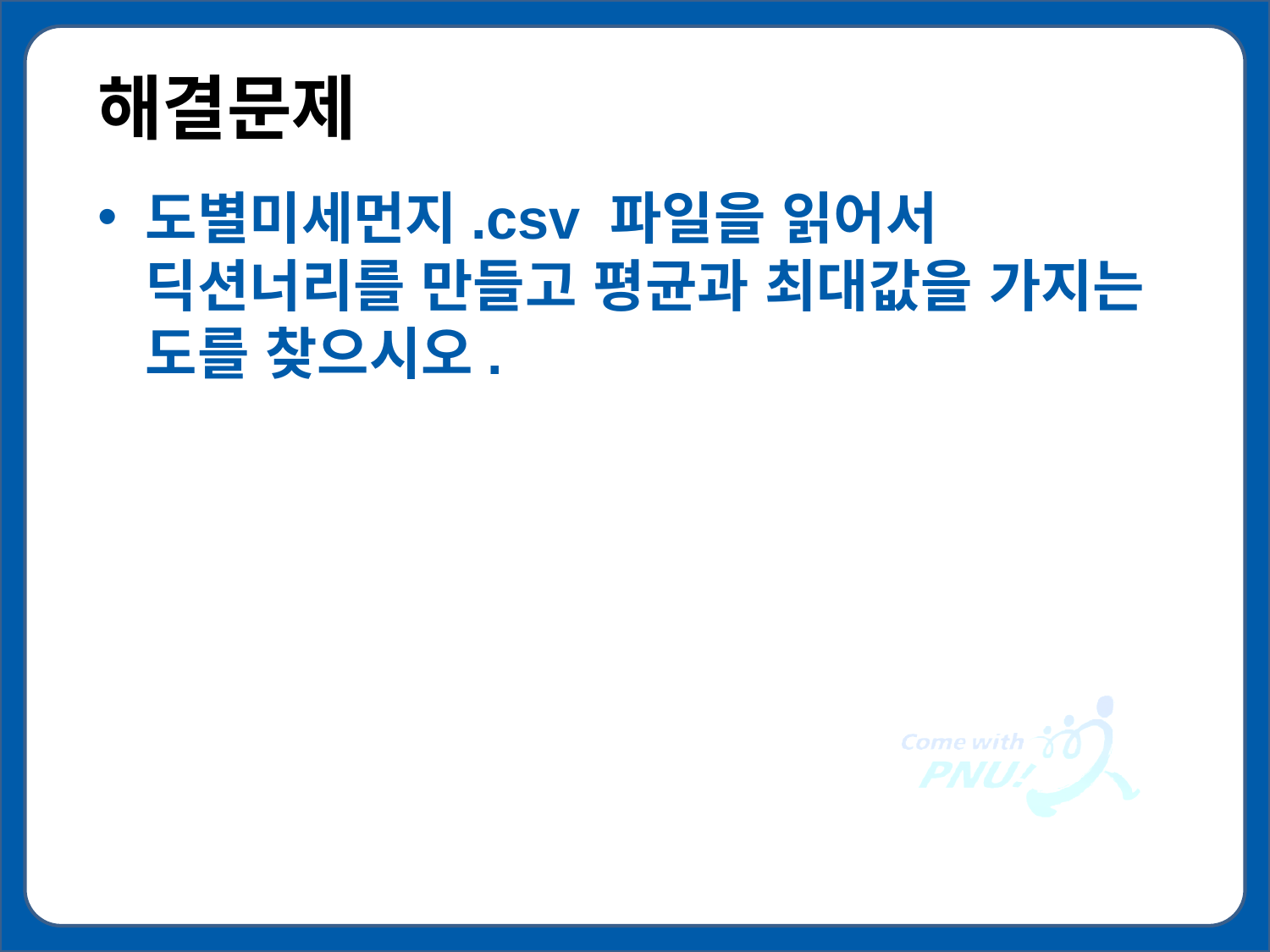

# 해결문제
도별미세먼지.csv 파일을 읽어서 딕션너리를 만들고 평균과 최대값을 가지는 도를 찾으시오.